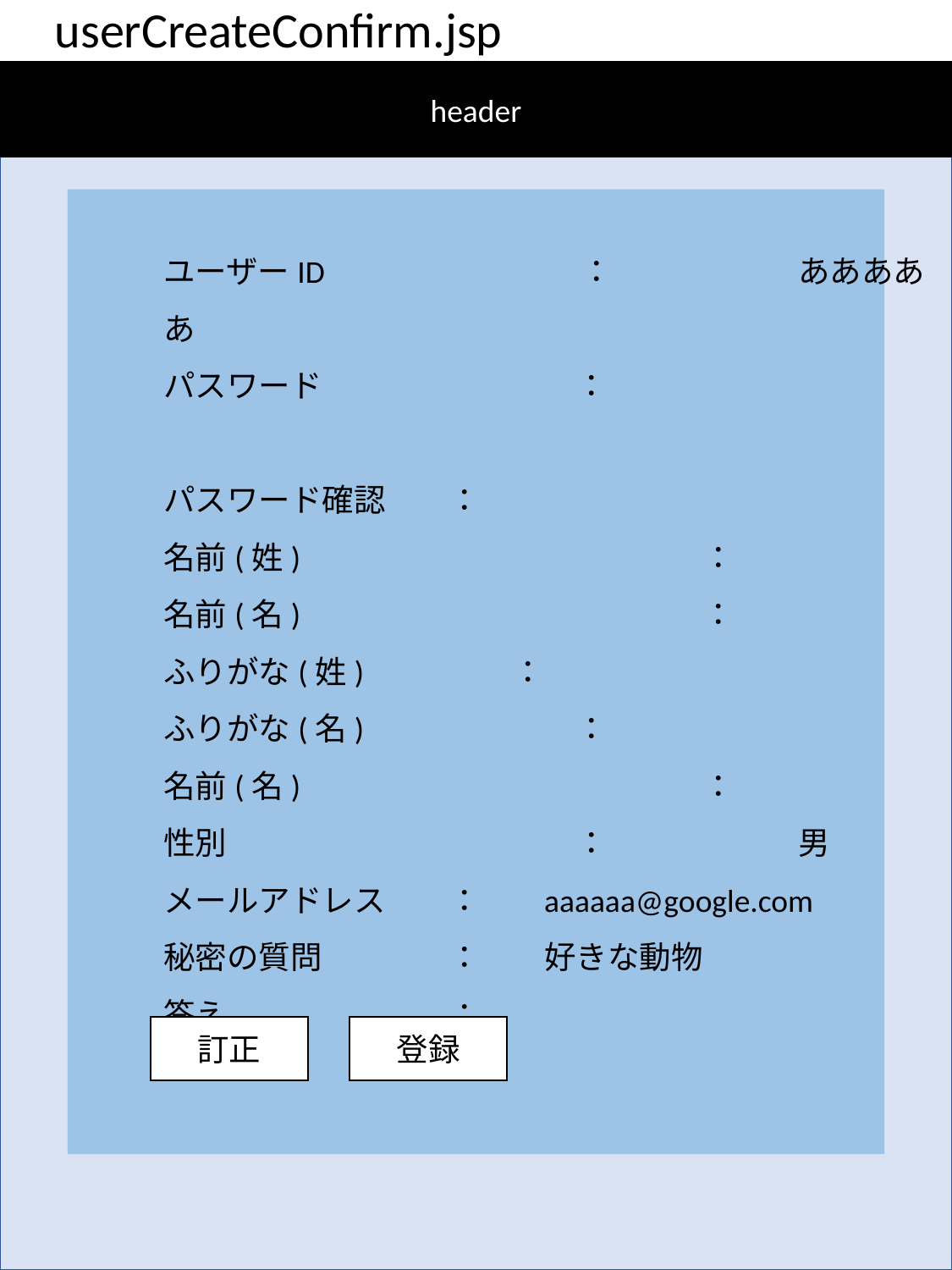

userCreateConfirm.jsp
header

ユーザーID		    ：		あああああ
パスワード		　：
パスワード確認　　：
名前(姓)			　：
名前(名)			　：
ふりがな(姓) 	　　　：
ふりがな(名) 		　：
名前(名)			　：
性別		　	　：		男
メールアドレス　　：	aaaaaa@google.com
秘密の質問　　　　：	好きな動物
答え　　　　　　　：

訂正
登録